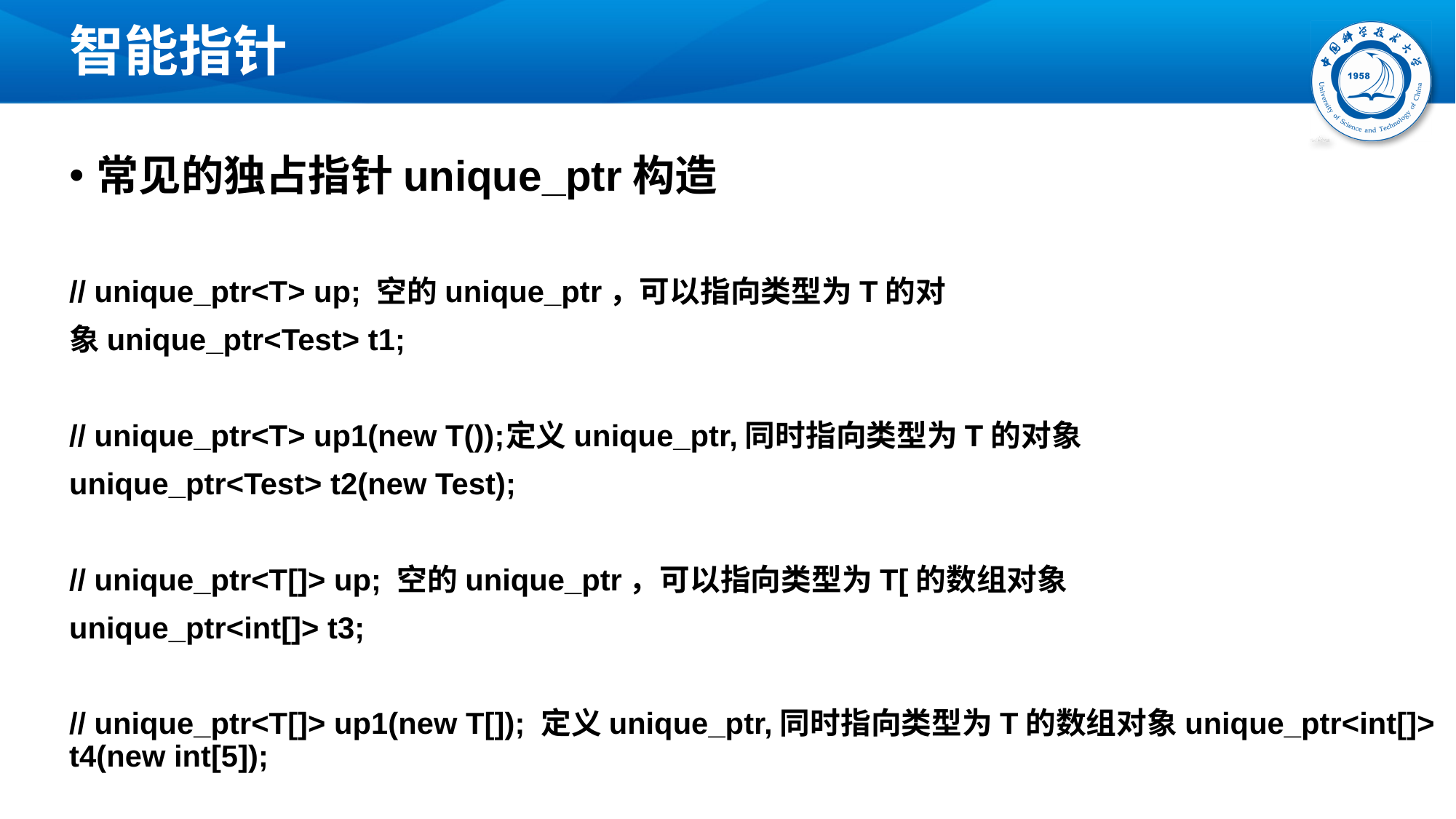

# 智能指针
常见的独占指针unique_ptr构造

// unique_ptr<T> up; 空的unique_ptr，可以指向类型为T的对
象unique_ptr<Test> t1;

// unique_ptr<T> up1(new T());	定义unique_ptr,同时指向类型为T的对象
unique_ptr<Test> t2(new Test);

// unique_ptr<T[]> up; 空的unique_ptr，可以指向类型为T[的数组对象
unique_ptr<int[]> t3;

// unique_ptr<T[]> up1(new T[]); 定义unique_ptr,同时指向类型为T的数组对象unique_ptr<int[]> t4(new int[5]);